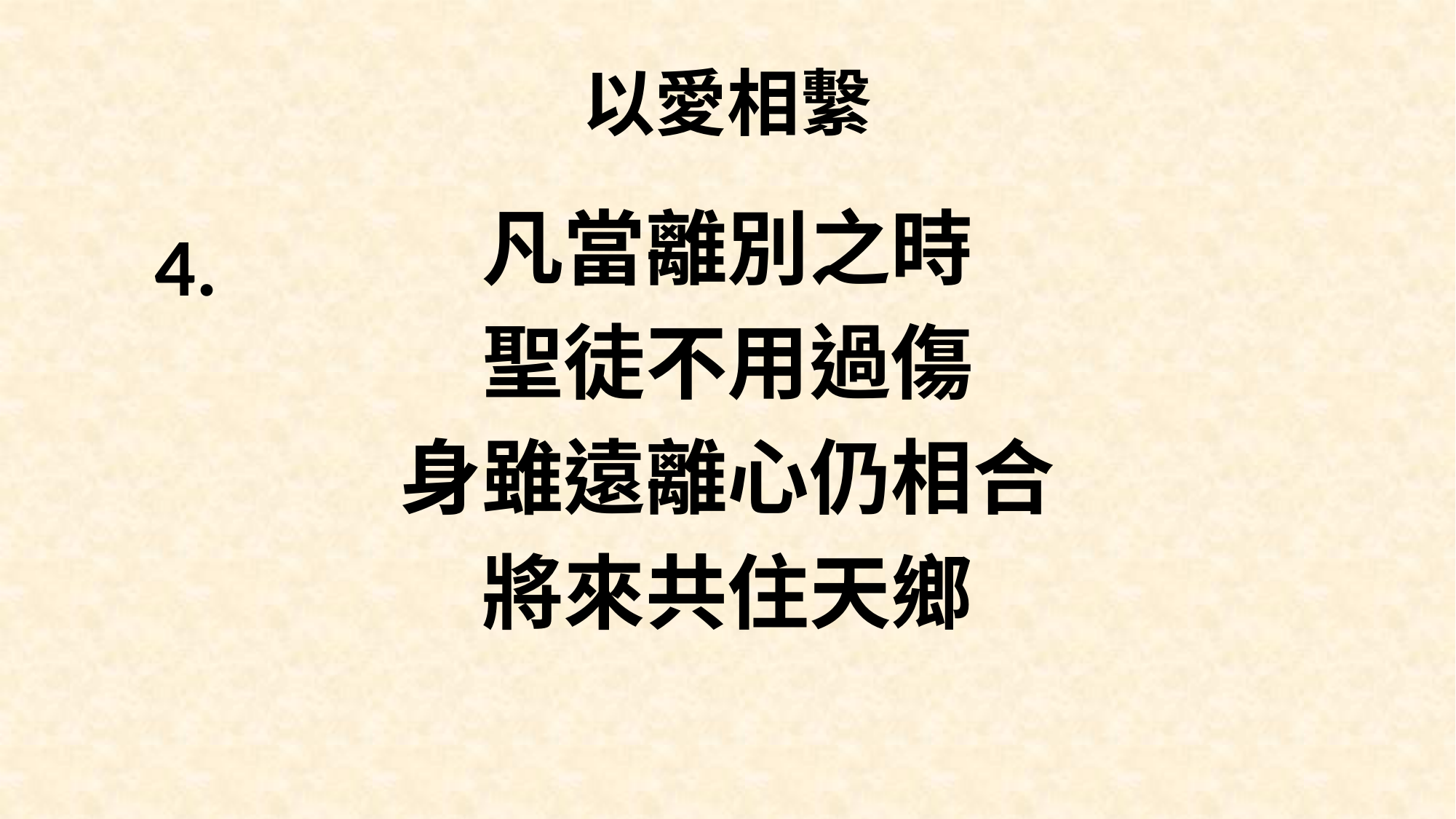

# 以愛相繫
凡當離別之時
聖徒不用過傷
身雖遠離心仍相合
將來共住天鄉
4.